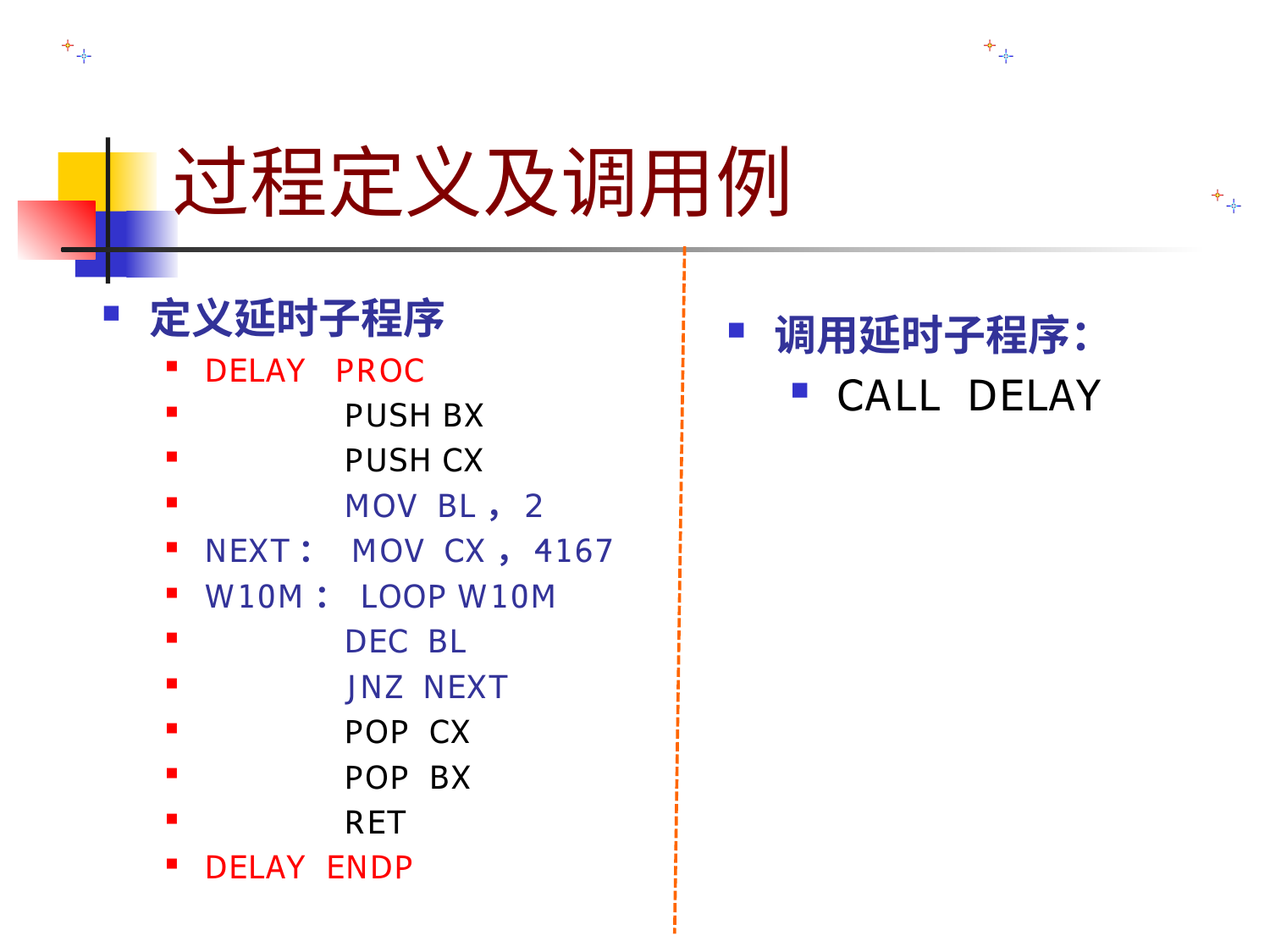

# 过程定义及调用例
定义延时子程序
DELAY   PROC
               PUSH BX
               PUSH CX
               MOV  BL，2
NEXT：  MOV  CX，4167
W10M： LOOP W10M
               DEC  BL
               JNZ  NEXT
               POP  CX
               POP  BX
               RET
DELAY  ENDP
调用延时子程序：
CALL  DELAY